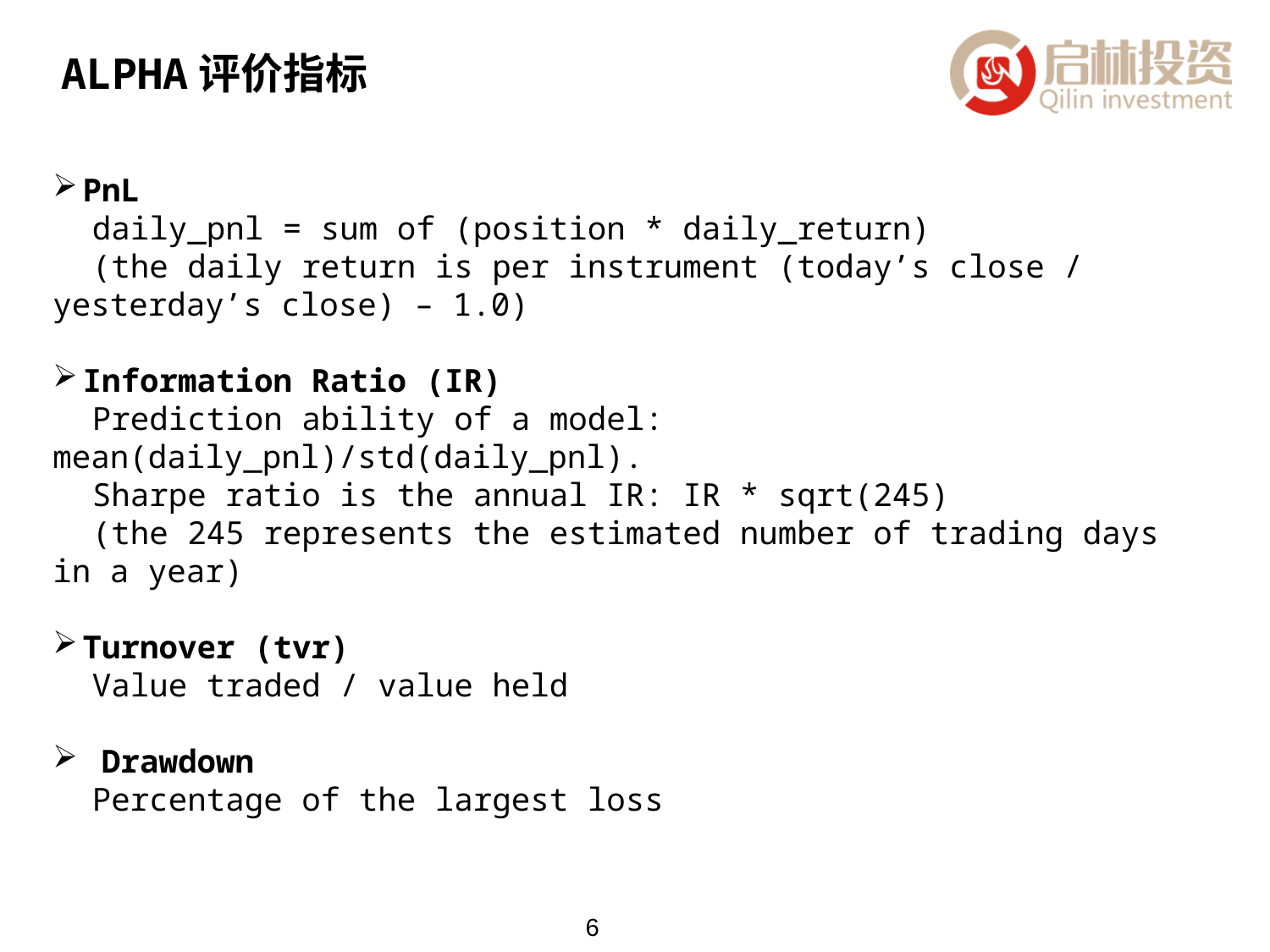

# ALPHA评价指标
PnL
　daily_pnl = sum of (position * daily_return)
　(the daily return is per instrument (today’s close / yesterday’s close) – 1.0)

Information Ratio (IR)
　Prediction ability of a model: mean(daily_pnl)/std(daily_pnl).
　Sharpe ratio is the annual IR: IR * sqrt(245)
　(the 245 represents the estimated number of trading days in a year)

Turnover (tvr)
　Value traded / value held

 Drawdown
　Percentage of the largest loss